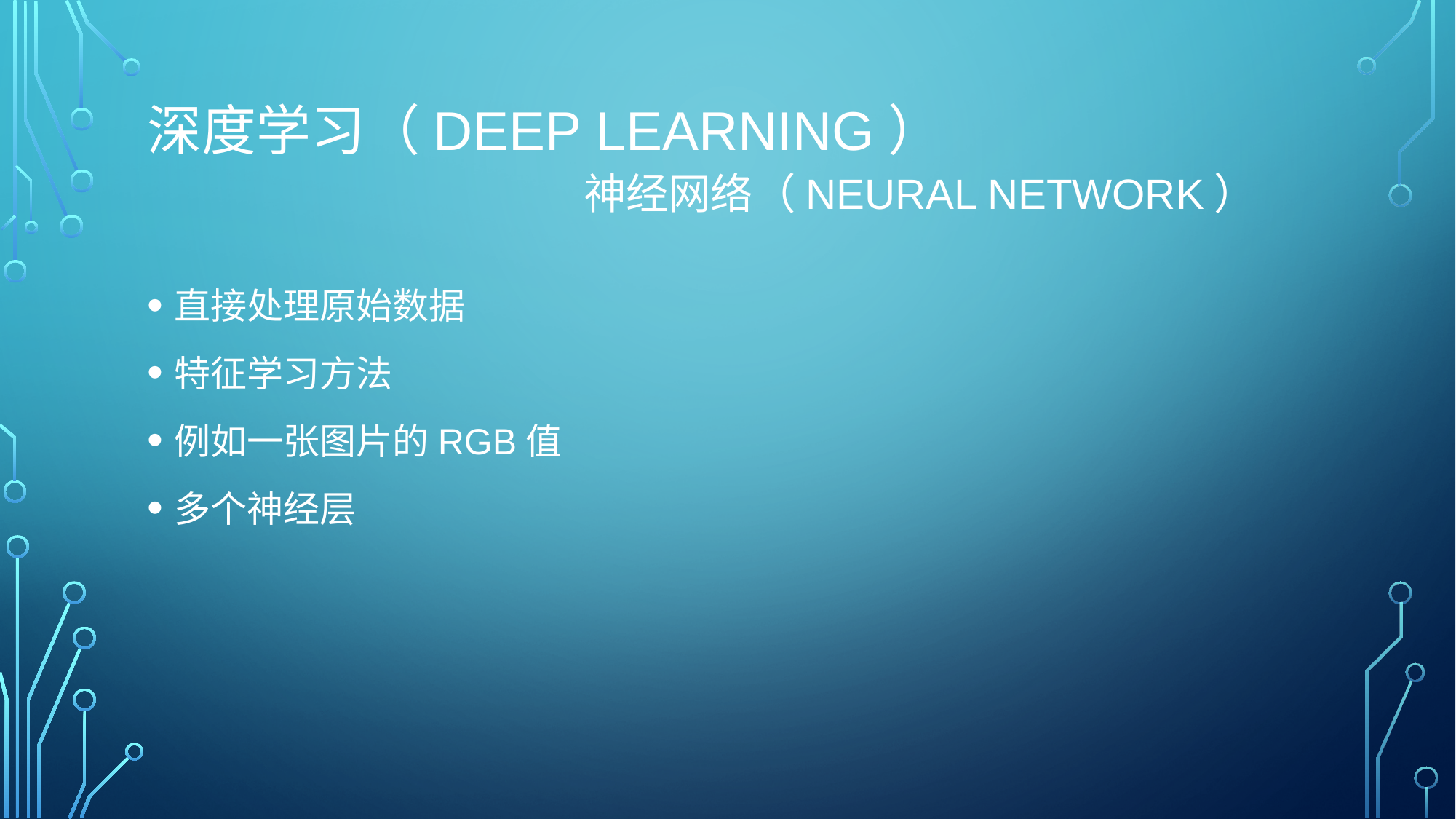

# 深度学习（Deep Learning） 神经网络（Neural Network）
直接处理原始数据
特征学习方法
例如一张图片的RGB值
多个神经层